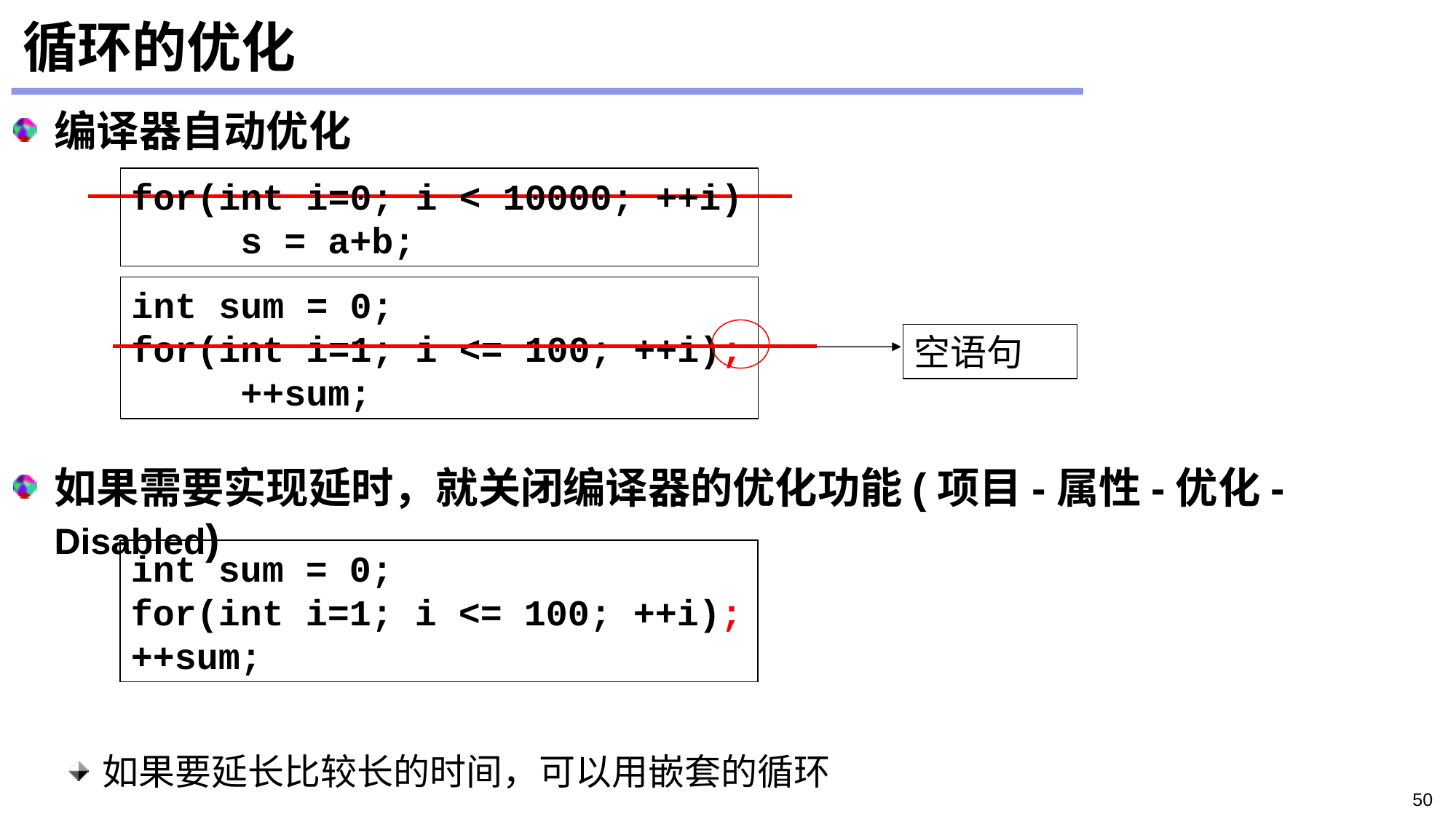

# 循环的优化
编译器自动优化

如果需要实现延时，就关闭编译器的优化功能(项目-属性-优化-Disabled)

如果要延长比较长的时间，可以用嵌套的循环

for(int i=0; i < 10000; ++i)
	s = a+b;
int sum = 0;
for(int i=1; i <= 100; ++i);
	++sum;

空语句

int sum = 0;
for(int i=1; i <= 100; ++i);
++sum;
50